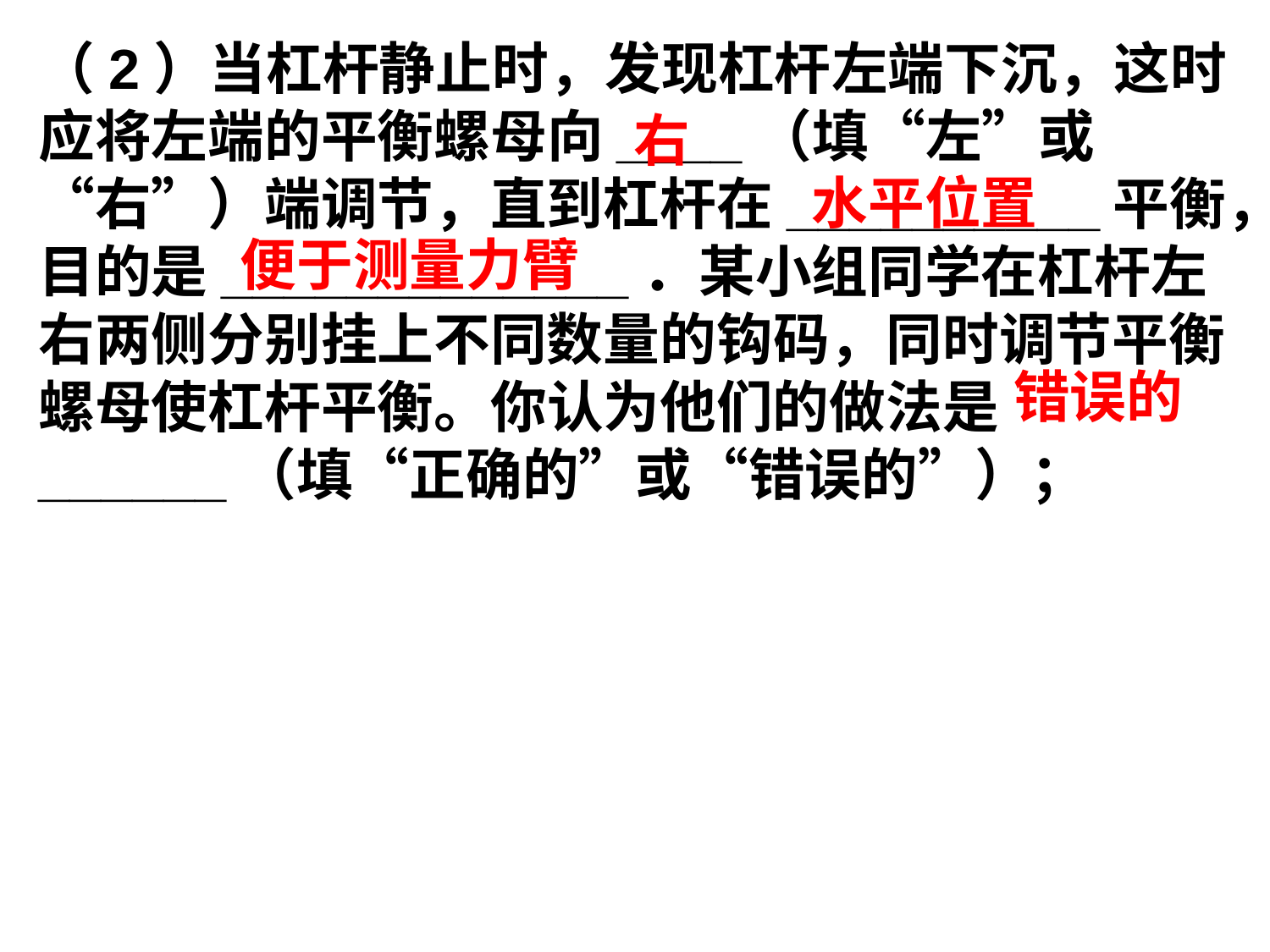

（2）当杠杆静止时，发现杠杆左端下沉，这时应将左端的平衡螺母向____（填“左”或“右”）端调节，直到杠杆在__________平衡，目的是_____________．某小组同学在杠杆左右两侧分别挂上不同数量的钩码，同时调节平衡螺母使杠杆平衡。你认为他们的做法是______（填“正确的”或“错误的”）；

右
水平位置
便于测量力臂
错误的